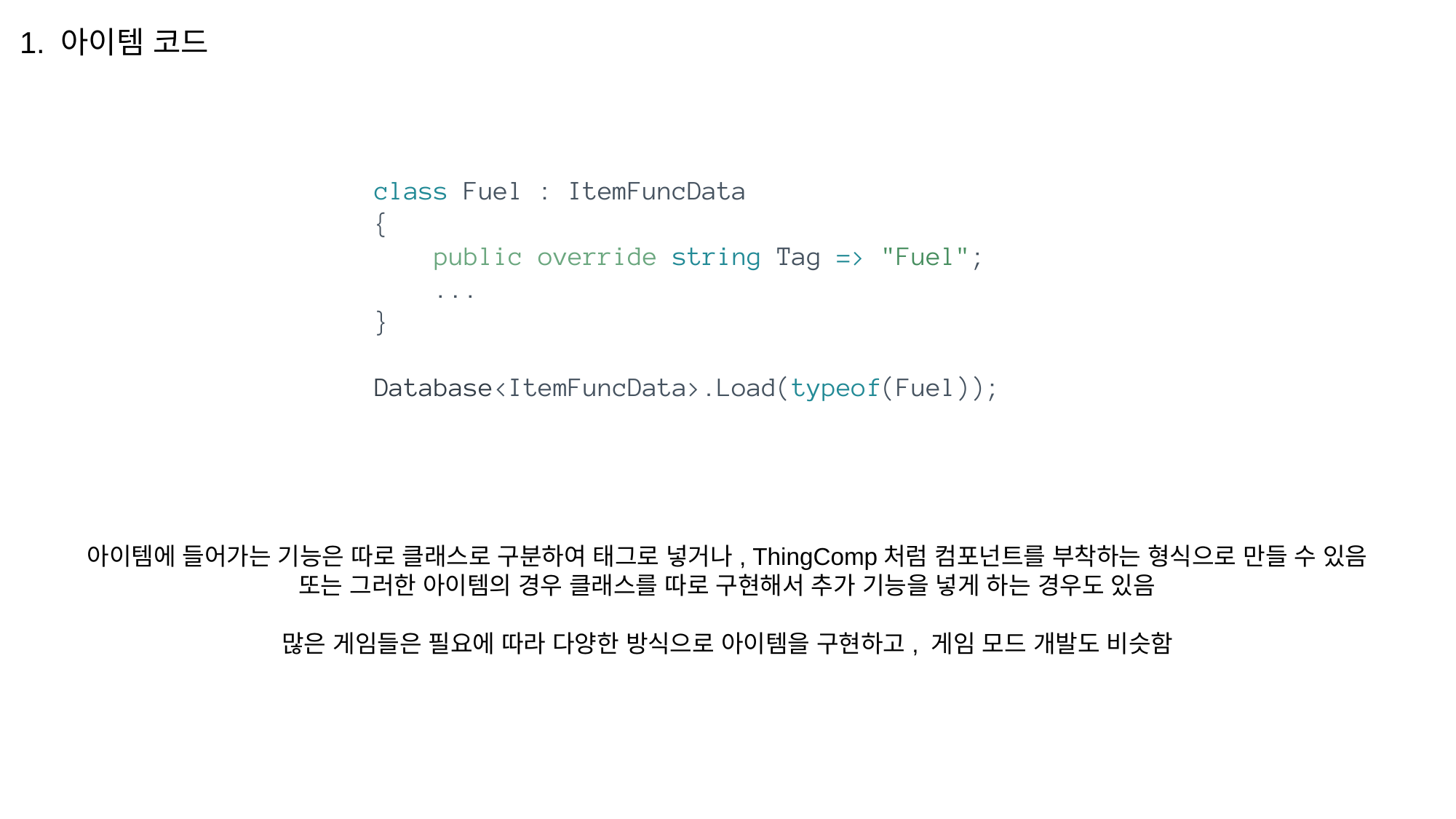

1. 아이템 코드
class Fuel : ItemFuncData
{
    public override string Tag => "Fuel";
    ...
}
Database<ItemFuncData>.Load(typeof(Fuel));
아이템에 들어가는 기능은 따로 클래스로 구분하여 태그로 넣거나, ThingComp처럼 컴포넌트를 부착하는 형식으로 만들 수 있음
또는 그러한 아이템의 경우 클래스를 따로 구현해서 추가 기능을 넣게 하는 경우도 있음
많은 게임들은 필요에 따라 다양한 방식으로 아이템을 구현하고, 게임 모드 개발도 비슷함